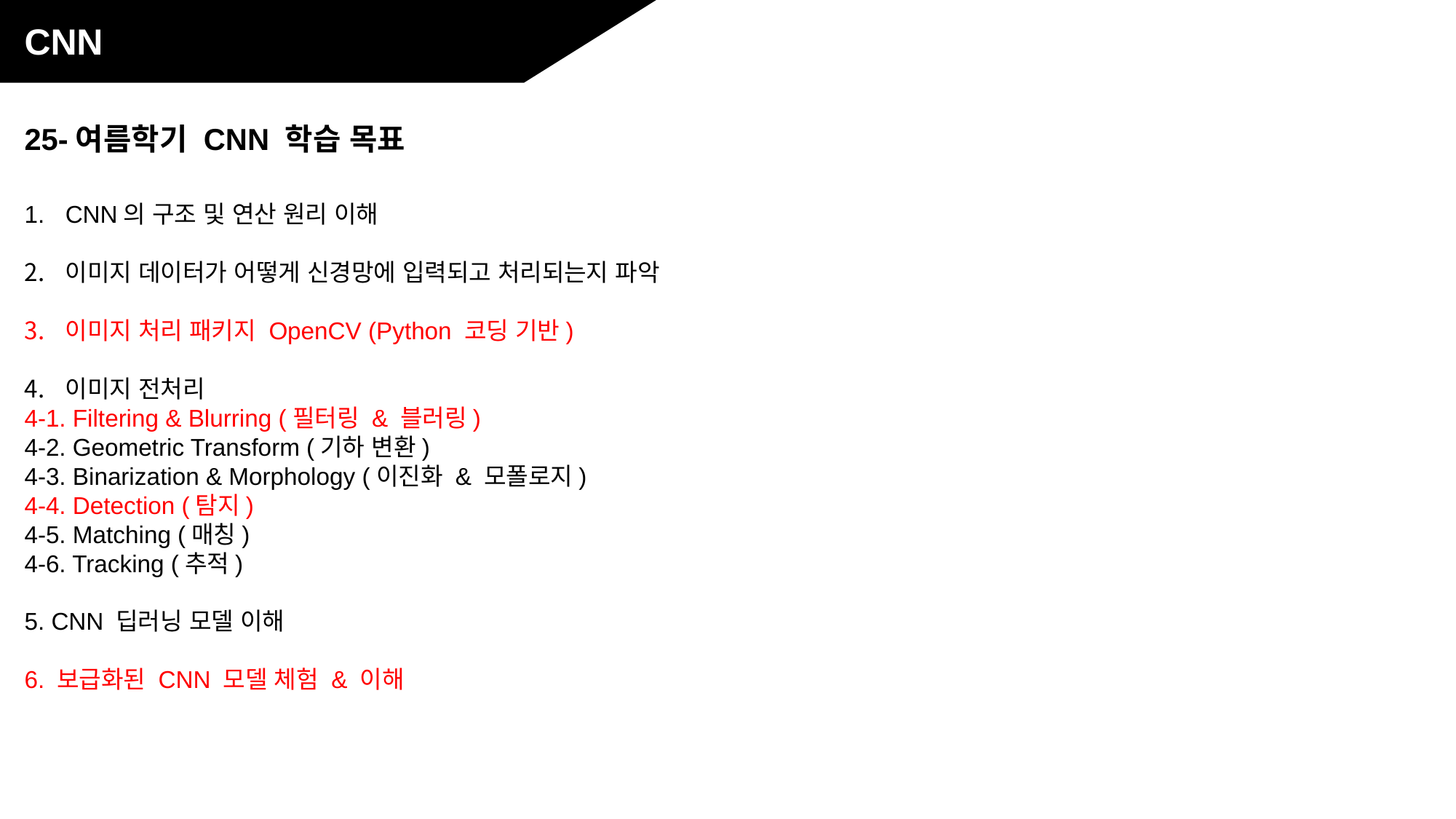

CNN
25-여름학기 CNN 학습 목표
CNN의 구조 및 연산 원리 이해

이미지 데이터가 어떻게 신경망에 입력되고 처리되는지 파악

이미지 처리 패키지 OpenCV (Python 코딩 기반)

이미지 전처리
4-1. Filtering & Blurring (필터링 & 블러링)
4-2. Geometric Transform (기하 변환)
4-3. Binarization & Morphology (이진화 & 모폴로지)
4-4. Detection (탐지)
4-5. Matching (매칭)
4-6. Tracking (추적)

5. CNN 딥러닝 모델 이해

6. 보급화된 CNN 모델 체험 & 이해